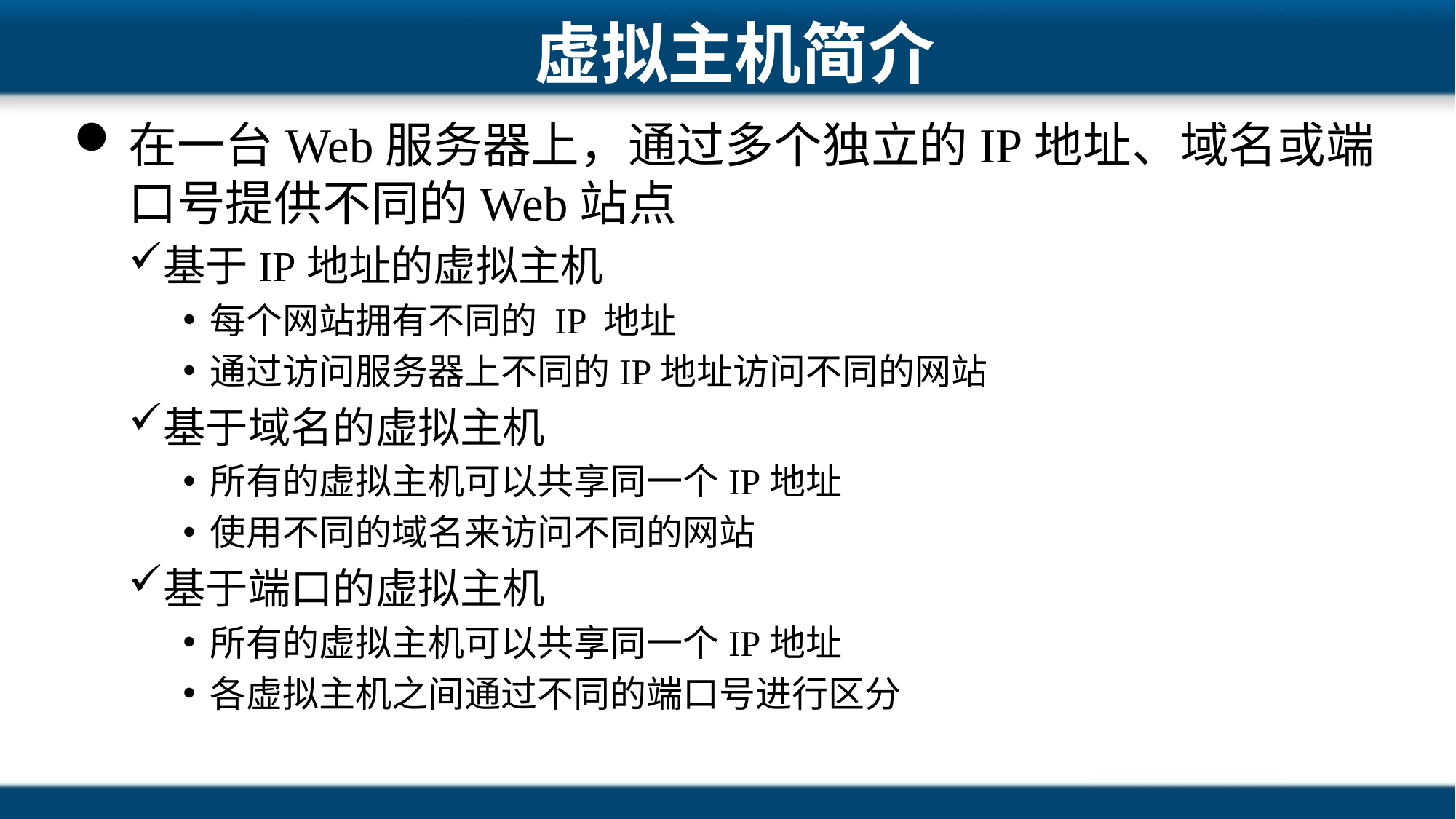

# 虚拟主机简介
在一台Web服务器上，通过多个独立的IP地址、域名或端口号提供不同的Web站点
基于IP地址的虚拟主机
每个网站拥有不同的 IP 地址
通过访问服务器上不同的IP地址访问不同的网站
基于域名的虚拟主机
所有的虚拟主机可以共享同一个IP地址
使用不同的域名来访问不同的网站
基于端口的虚拟主机
所有的虚拟主机可以共享同一个IP地址
各虚拟主机之间通过不同的端口号进行区分